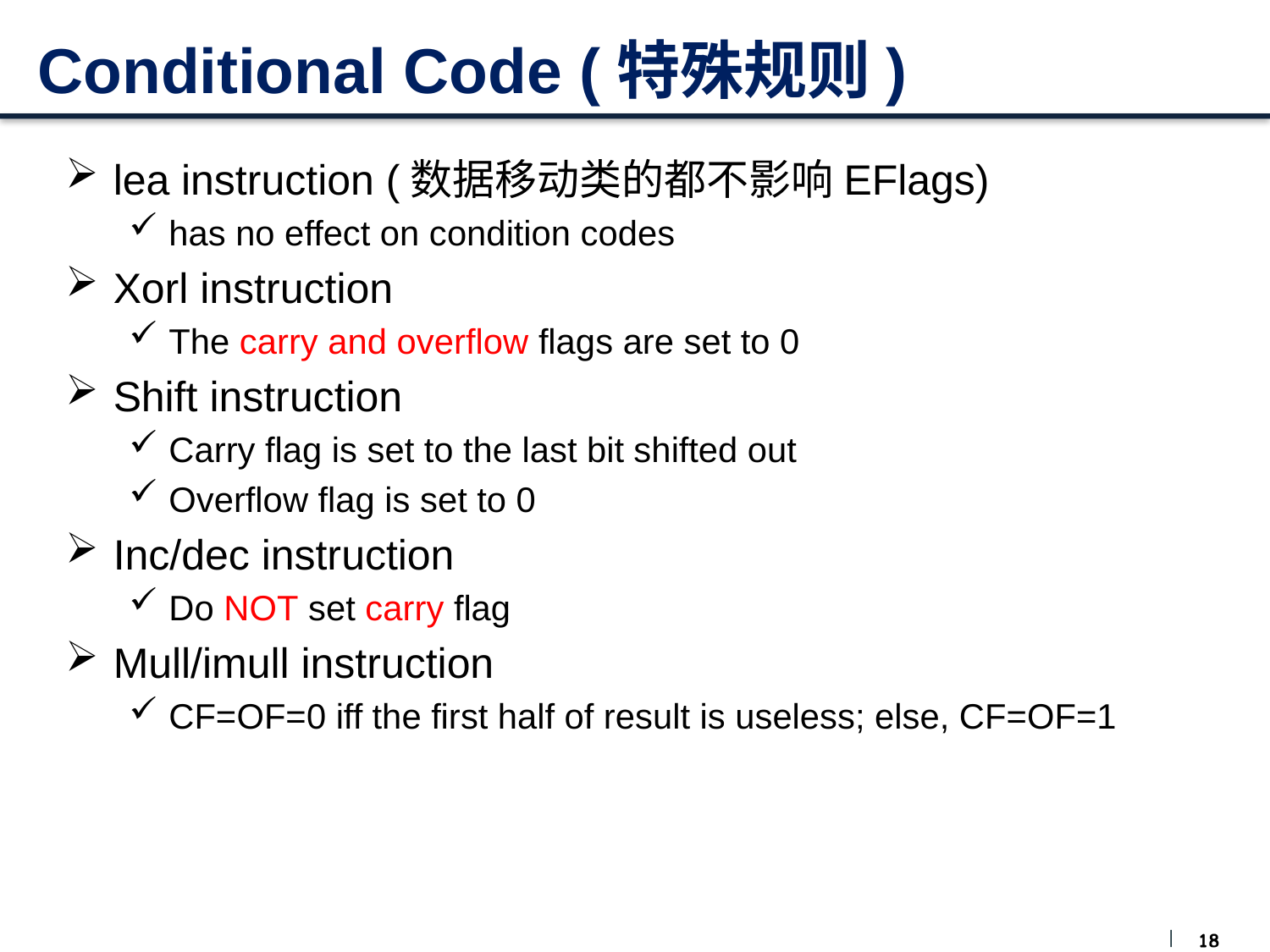

# Conditional Code (特殊规则)
lea instruction (数据移动类的都不影响EFlags)
has no effect on condition codes
Xorl instruction
The carry and overflow flags are set to 0
Shift instruction
Carry flag is set to the last bit shifted out
Overflow flag is set to 0
Inc/dec instruction
Do NOT set carry flag
Mull/imull instruction
CF=OF=0 iff the first half of result is useless; else, CF=OF=1